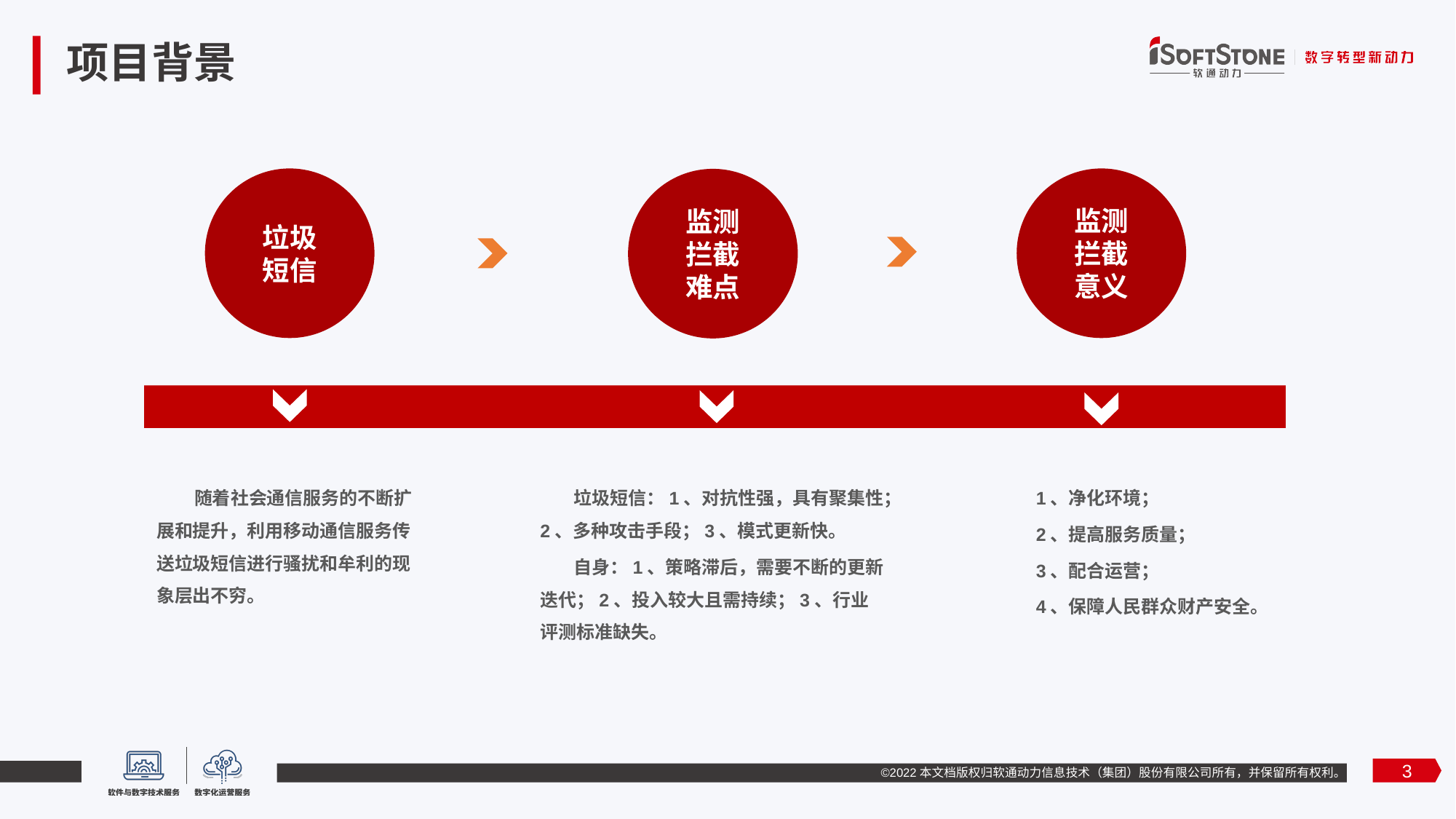

# 项目背景
垃圾
短信
监测
拦截
意义
监测
拦截
难点

        随着社会通信服务的不断扩展和提升，利用移动通信服务传送垃圾短信进行骚扰和牟利的现象层出不穷。
       垃圾短信：1、对抗性强，具有聚集性；2、多种攻击手段；3、模式更新快。
       自身：1、策略滞后，需要不断的更新迭代；2、投入较大且需持续；3、行业评测标准缺失。
1、净化环境；
2、提高服务质量；
3、配合运营；
4、保障人民群众财产安全。
3